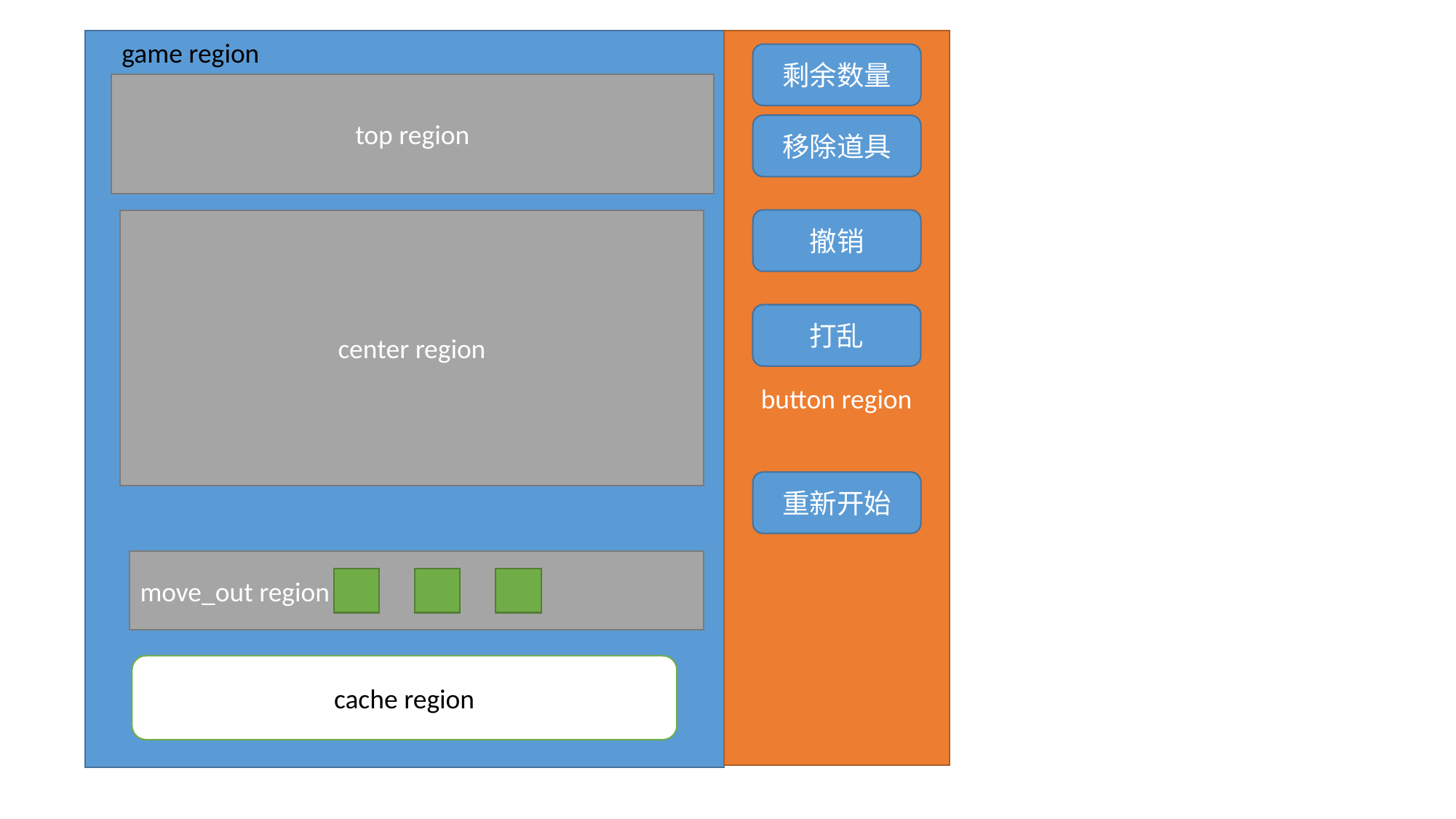

game region

button region
剩余数量
top region
移除道具
#
撤销
center region
打乱

重新开始
move_out region

cache region